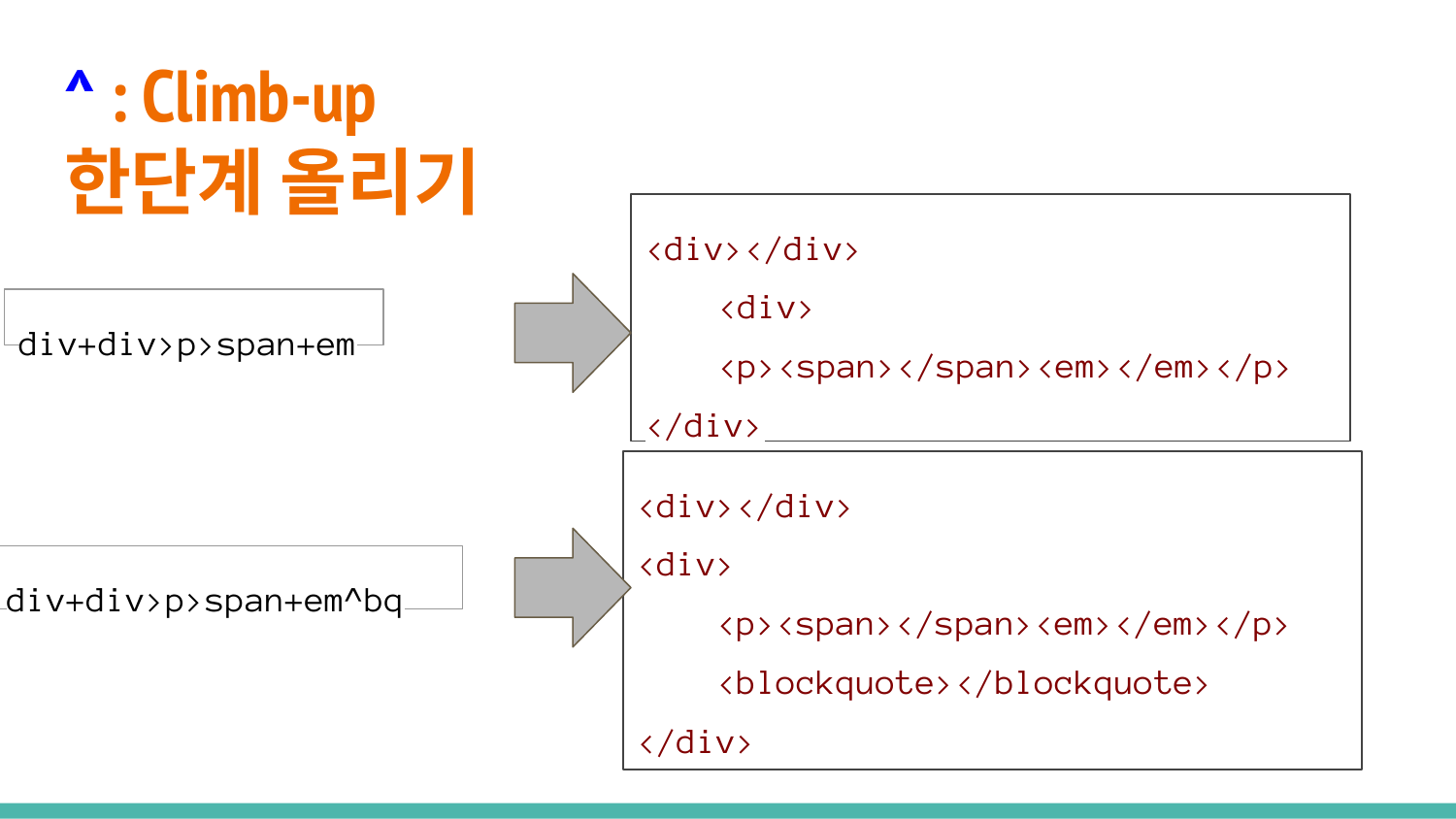

# ^ : Climb-up
한단계 올리기
<div></div>
<div>
<p><span></span><em></em></p>
</div>

div+div>p>span+em
<div></div>
<div>
    <p><span></span><em></em></p>
    <blockquote></blockquote>
</div>

div+div>p>span+em^bq